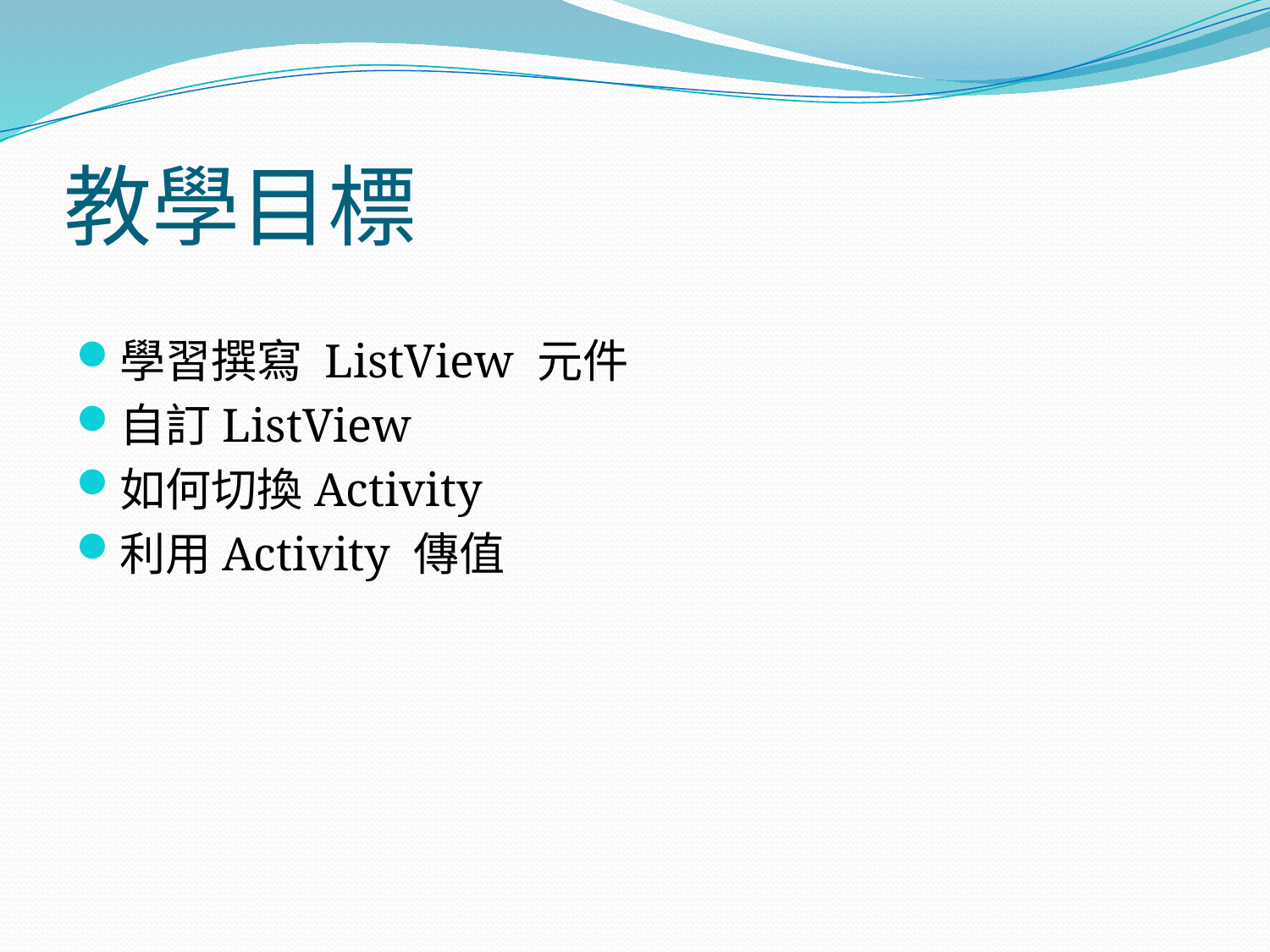

# 教學目標
學習撰寫 ListView 元件
自訂ListView
如何切換Activity
利用Activity 傳值